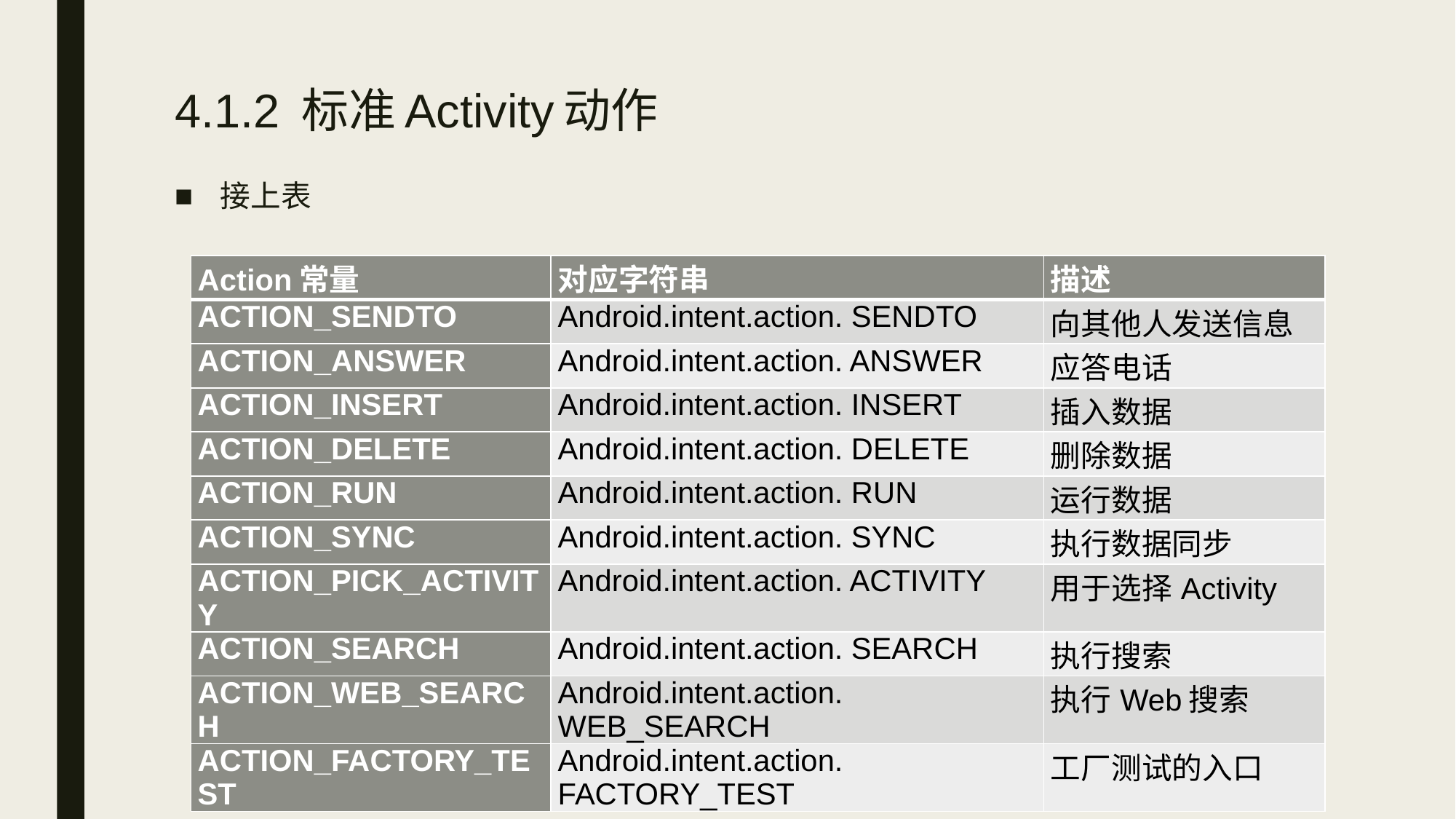

# 4.1.2 标准Activity动作
接上表
| Action常量 | 对应字符串 | 描述 |
| --- | --- | --- |
| ACTION\_SENDTO | Android.intent.action. SENDTO | 向其他人发送信息 |
| ACTION\_ANSWER | Android.intent.action. ANSWER | 应答电话 |
| ACTION\_INSERT | Android.intent.action. INSERT | 插入数据 |
| ACTION\_DELETE | Android.intent.action. DELETE | 删除数据 |
| ACTION\_RUN | Android.intent.action. RUN | 运行数据 |
| ACTION\_SYNC | Android.intent.action. SYNC | 执行数据同步 |
| ACTION\_PICK\_ACTIVITY | Android.intent.action. ACTIVITY | 用于选择Activity |
| ACTION\_SEARCH | Android.intent.action. SEARCH | 执行搜索 |
| ACTION\_WEB\_SEARCH | Android.intent.action. WEB\_SEARCH | 执行Web搜索 |
| ACTION\_FACTORY\_TEST | Android.intent.action. FACTORY\_TEST | 工厂测试的入口 |